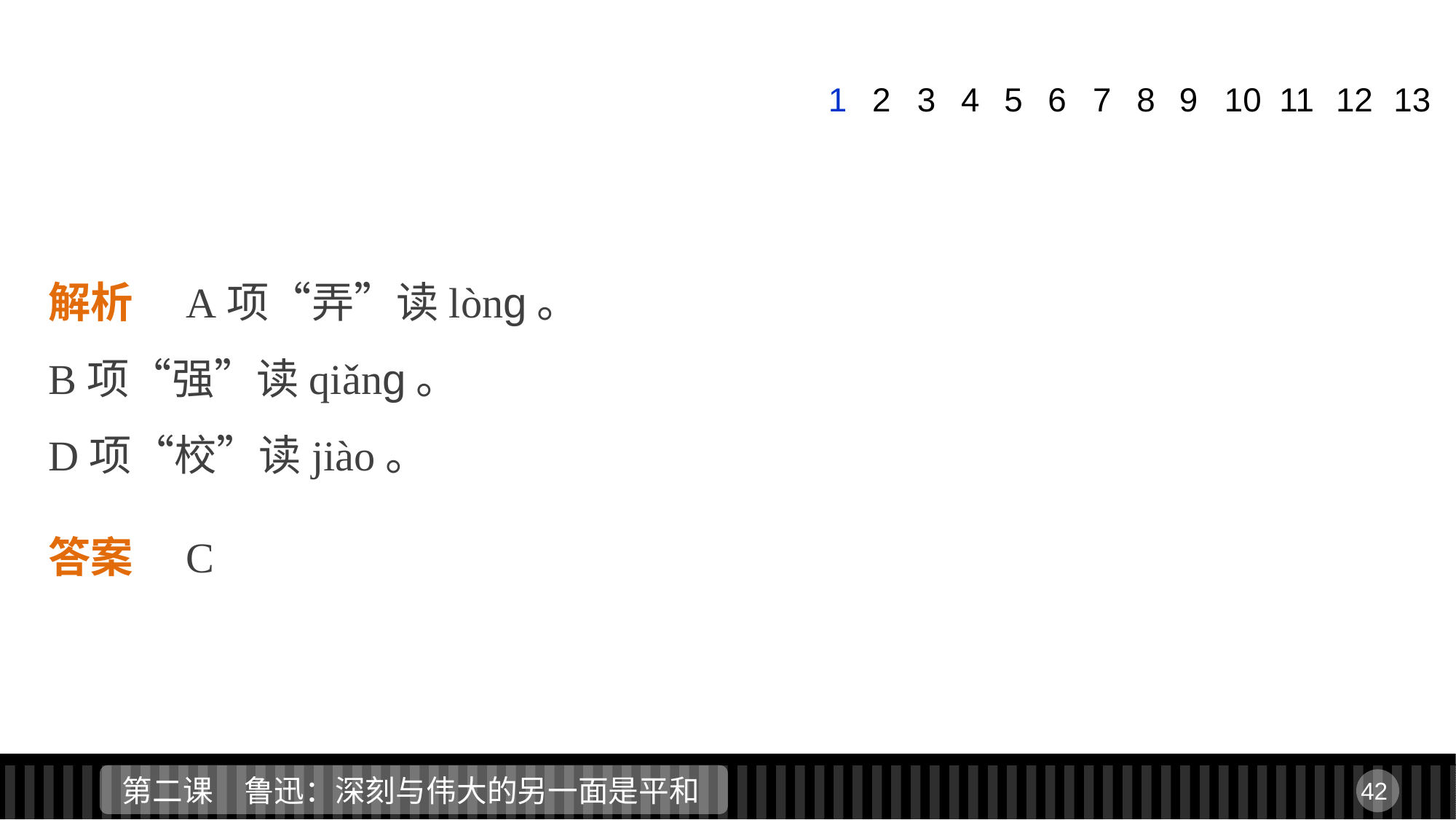

1
2
3
4
5
6
7
8
9
11
12
13
10
解析　A项“弄”读lònɡ。
B项“强”读qiǎnɡ。
D项“校”读jiào。
答案　C